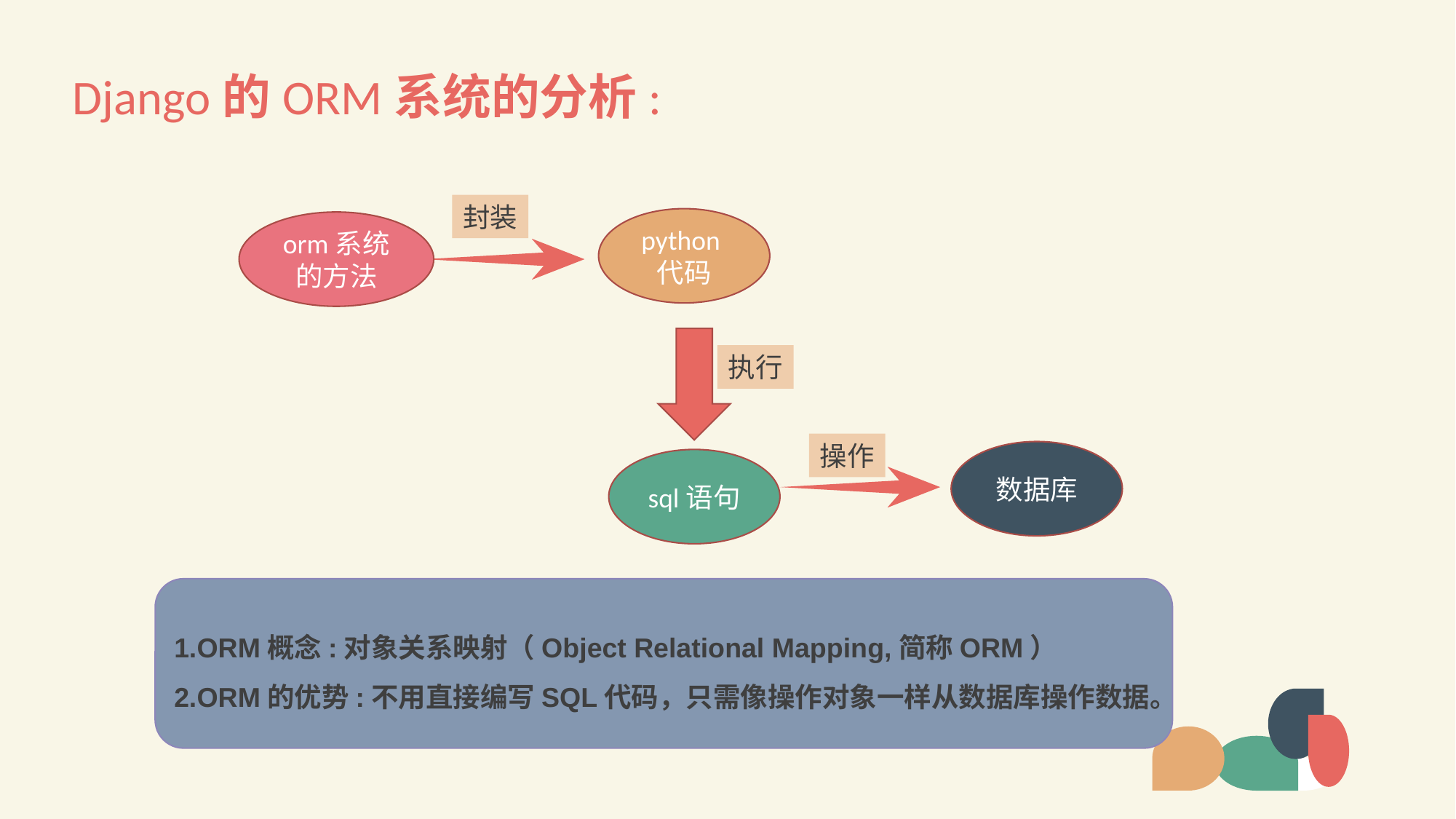

# Django的ORM系统的分析:
封装
python代码
orm系统的方法

执行
操作
数据库
sql语句

1.ORM概念:对象关系映射（Object Relational Mapping,简称ORM）
2.ORM的优势:不用直接编写SQL代码，只需像操作对象一样从数据库操作数据。

LOREM